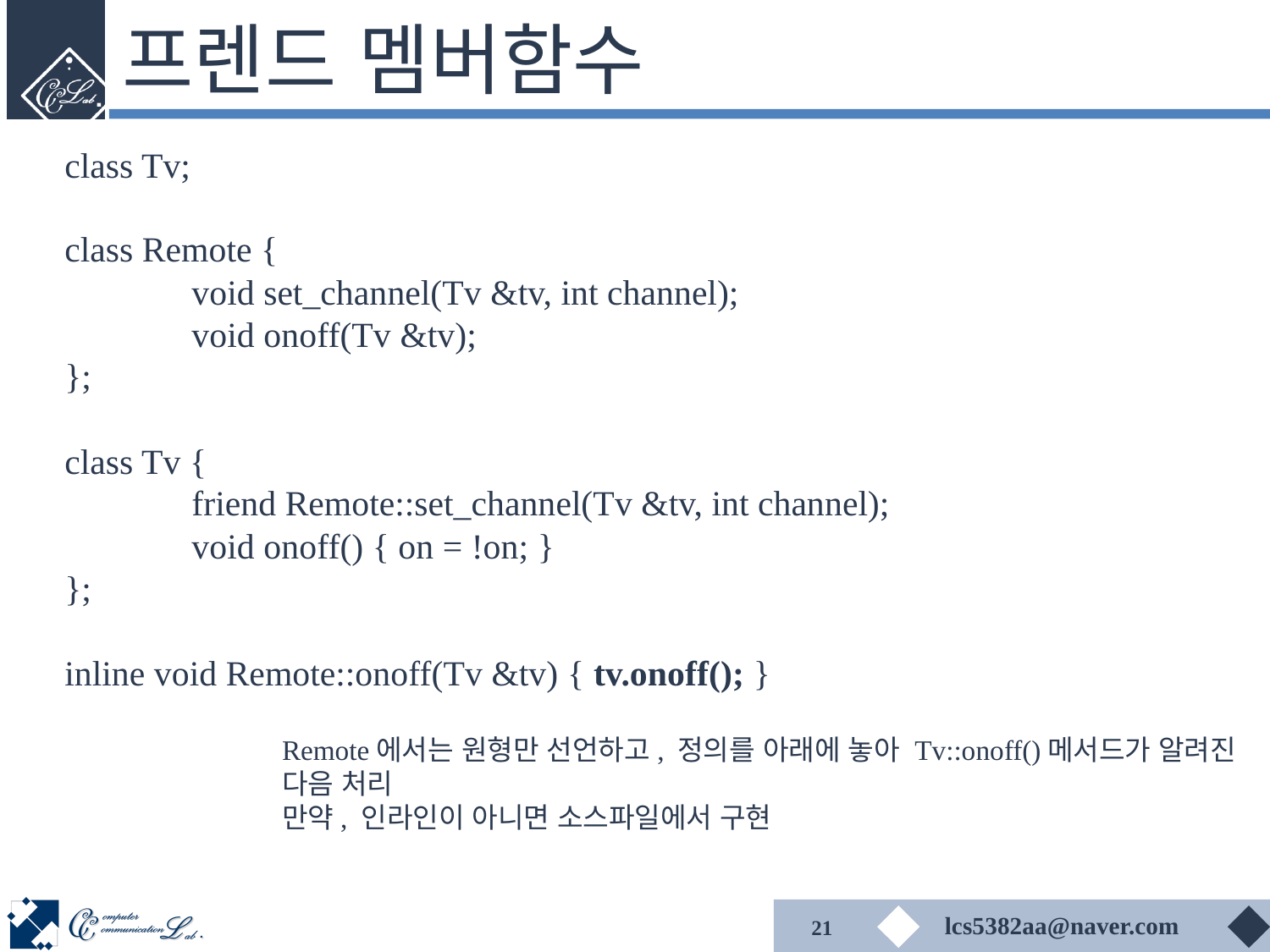

# 프렌드 멤버함수
class Tv;

class Remote {
	void set_channel(Tv &tv, int channel);
	void onoff(Tv &tv);
};

class Tv {
	friend Remote::set_channel(Tv &tv, int channel);
	void onoff() { on = !on; }
};

inline void Remote::onoff(Tv &tv) { tv.onoff(); }
Remote에서는 원형만 선언하고, 정의를 아래에 놓아 Tv::onoff()메서드가 알려진
다음 처리
만약, 인라인이 아니면 소스파일에서 구현